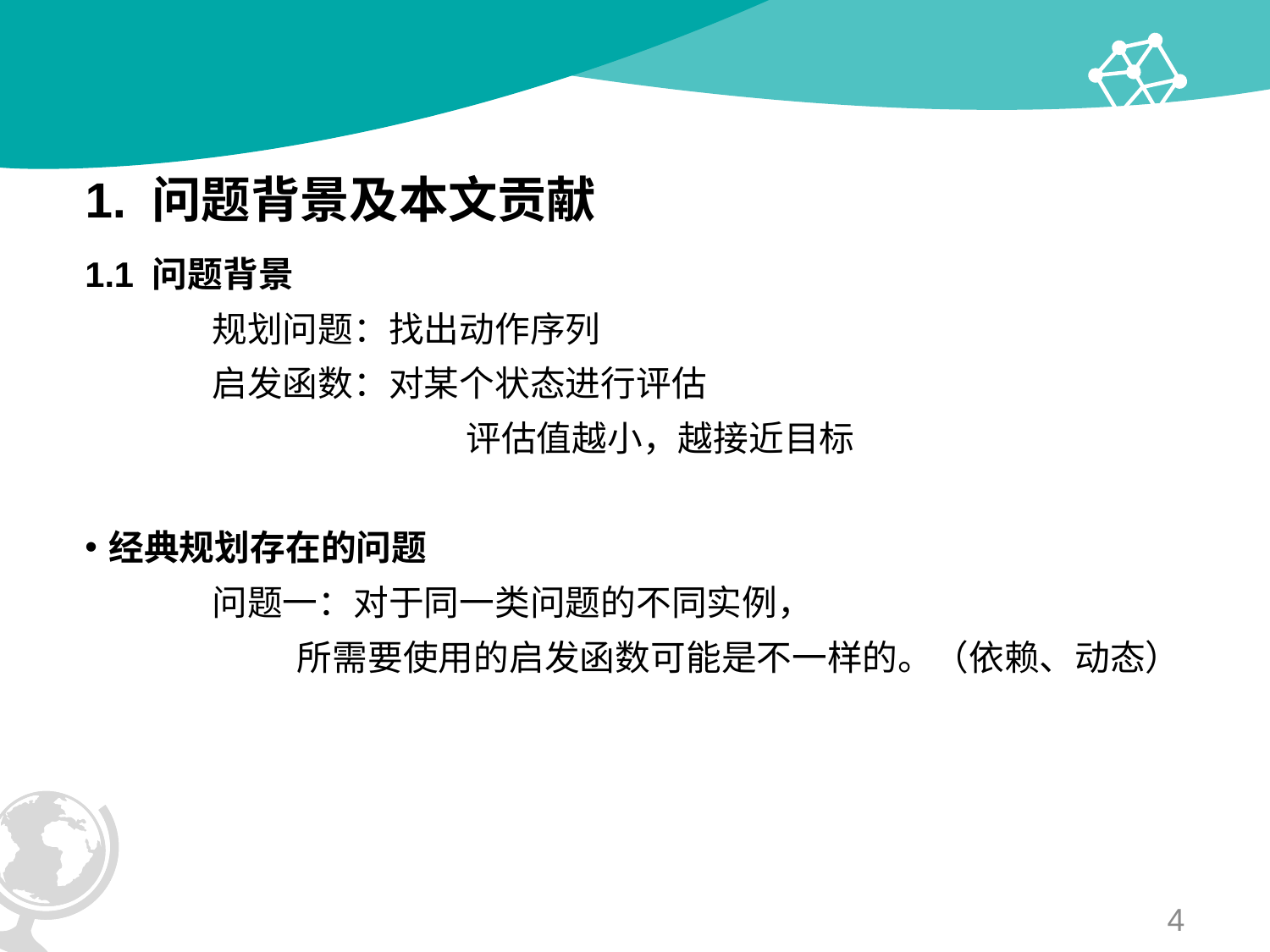

# 1. 问题背景及本文贡献
1.1 问题背景
	规划问题：找出动作序列
	启发函数：对某个状态进行评估
			评估值越小，越接近目标

经典规划存在的问题
	问题一：对于同一类问题的不同实例，
                          所需要使用的启发函数可能是不一样的。（依赖、动态）

4